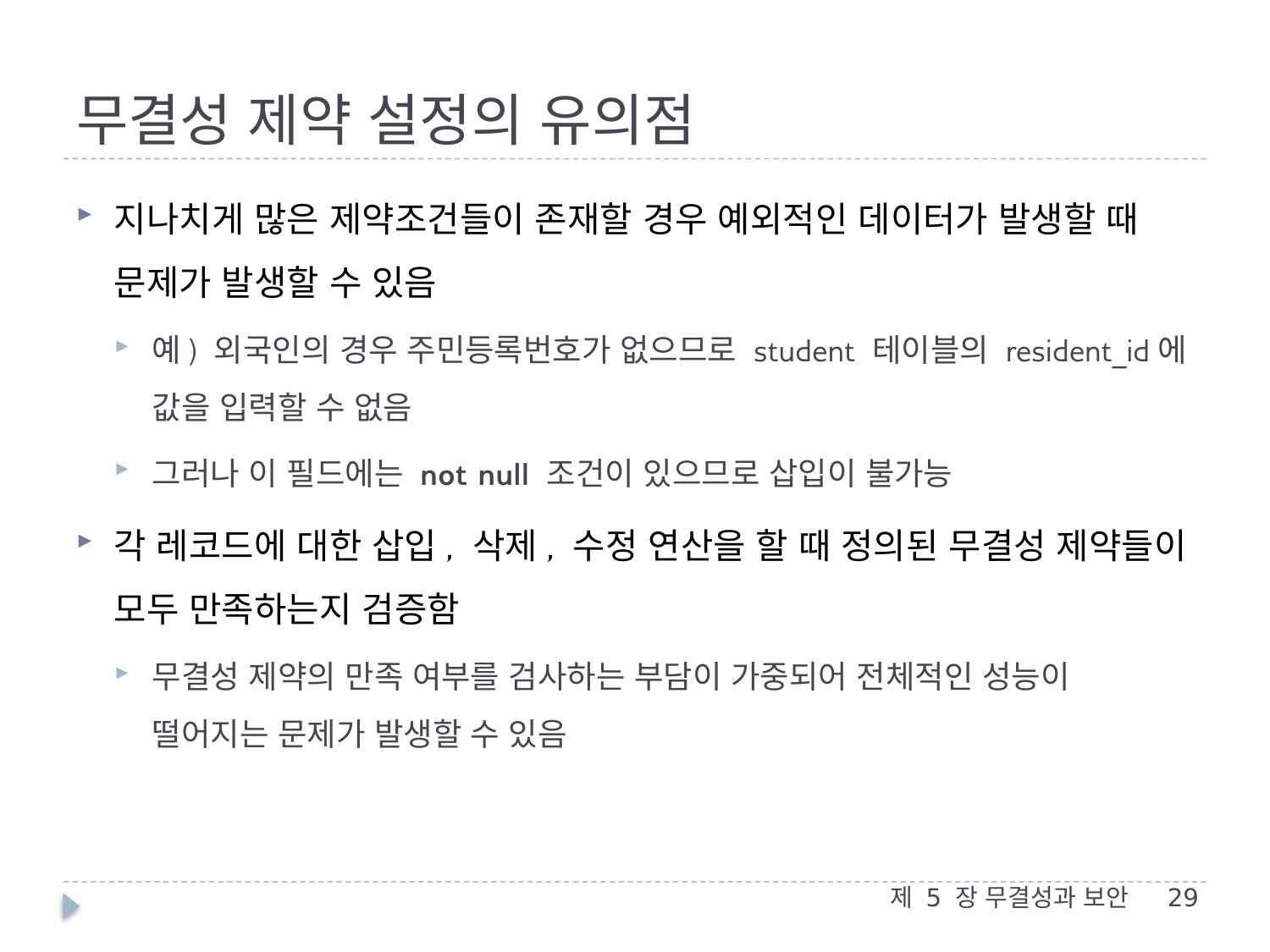

# 무결성 제약 설정의 유의점
지나치게 많은 제약조건들이 존재할 경우 예외적인 데이터가 발생할 때 문제가 발생할 수 있음
예) 외국인의 경우 주민등록번호가 없으므로 student 테이블의 resident_id에 값을 입력할 수 없음
그러나 이 필드에는 not null 조건이 있으므로 삽입이 불가능
각 레코드에 대한 삽입, 삭제, 수정 연산을 할 때 정의된 무결성 제약들이 모두 만족하는지 검증함
무결성 제약의 만족 여부를 검사하는 부담이 가중되어 전체적인 성능이 떨어지는 문제가 발생할 수 있음

제 5 장 무결성과 보안
29